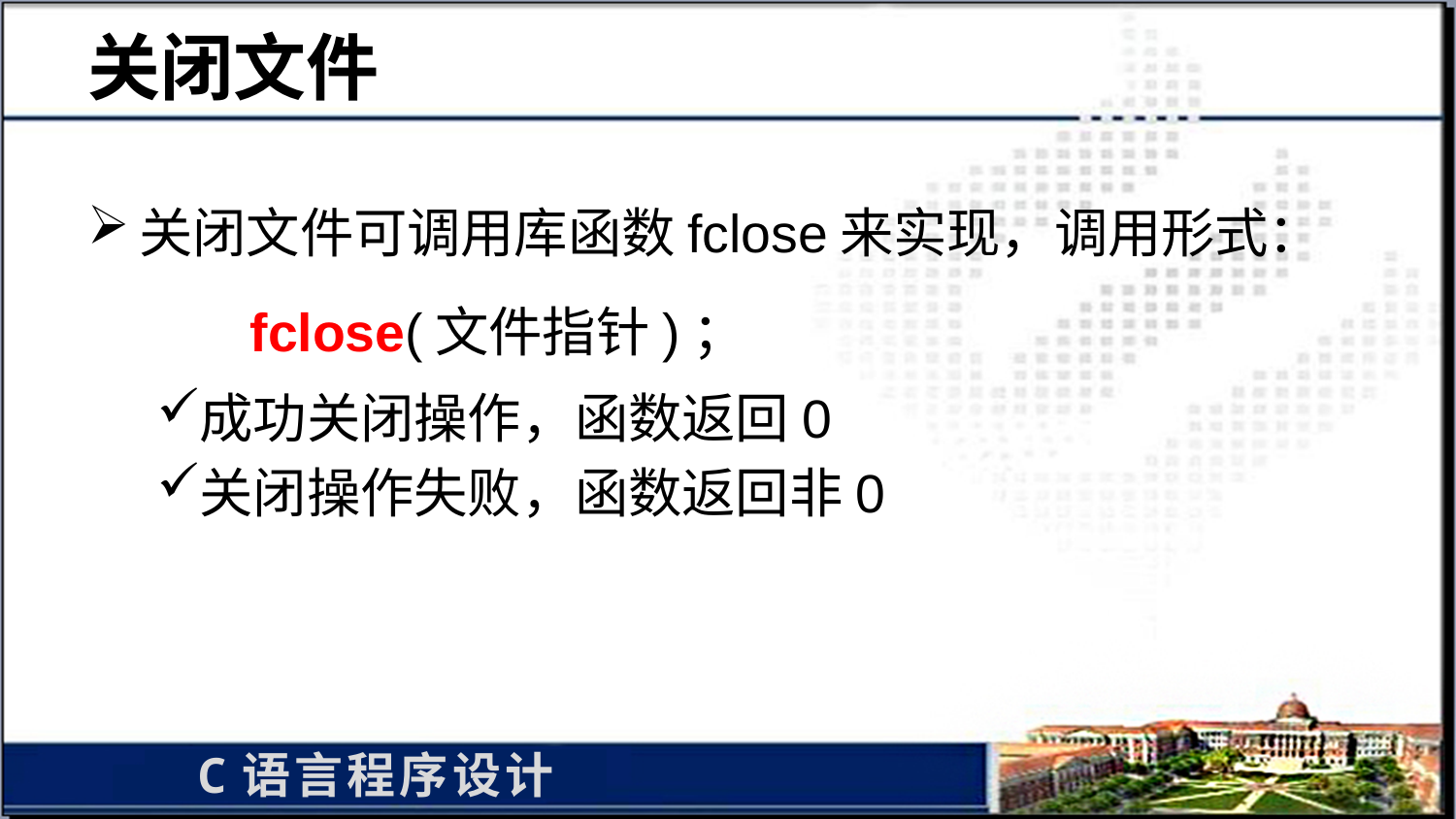

# 关闭文件
关闭文件可调用库函数fclose来实现，调用形式：
           fclose(文件指针)；
成功关闭操作，函数返回0
关闭操作失败，函数返回非0